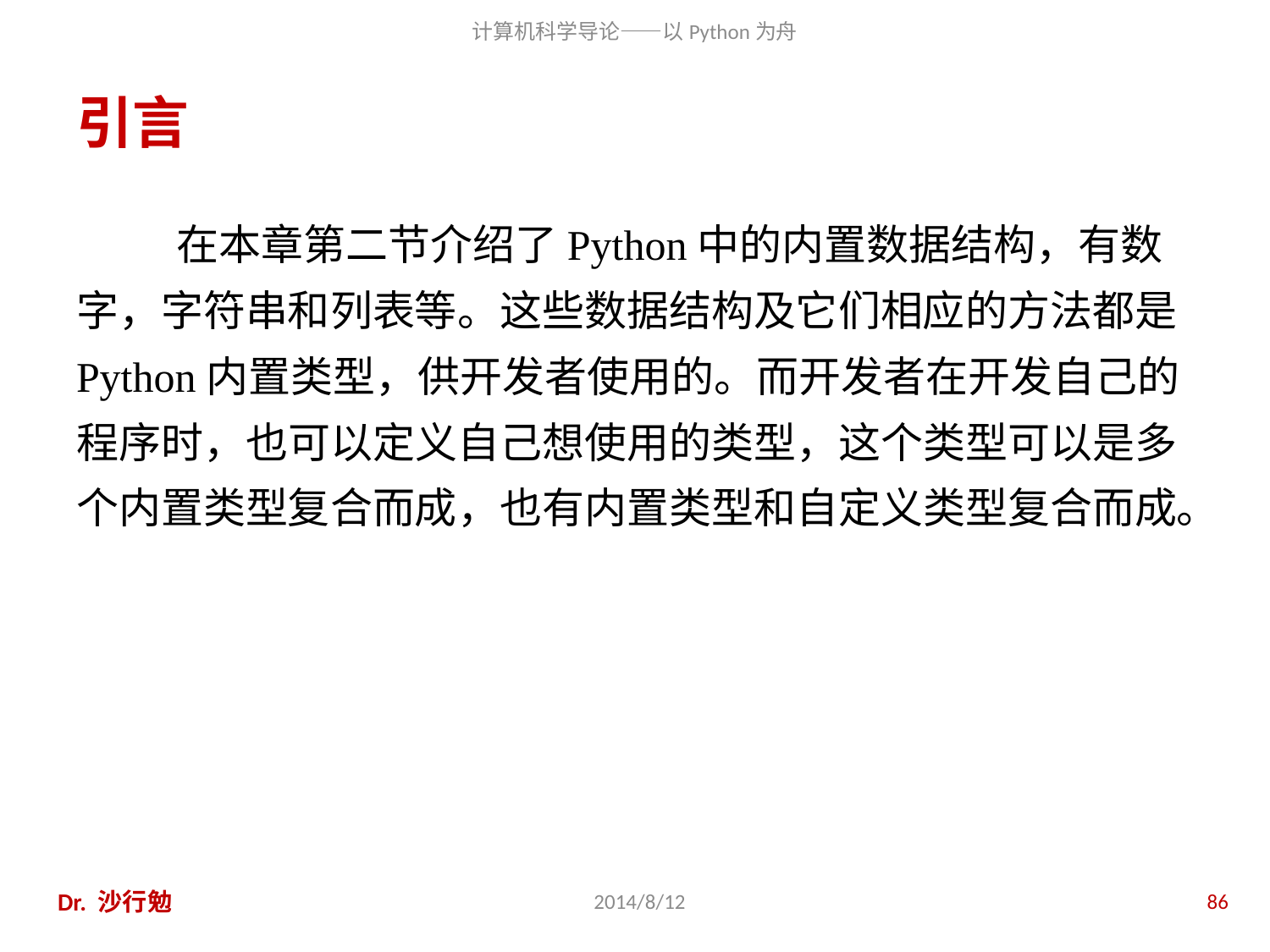

# 引言
在本章第二节介绍了Python中的内置数据结构，有数字，字符串和列表等。这些数据结构及它们相应的方法都是Python内置类型，供开发者使用的。而开发者在开发自己的程序时，也可以定义自己想使用的类型，这个类型可以是多个内置类型复合而成，也有内置类型和自定义类型复合而成。
Dr. 沙行勉
2014/8/12
86